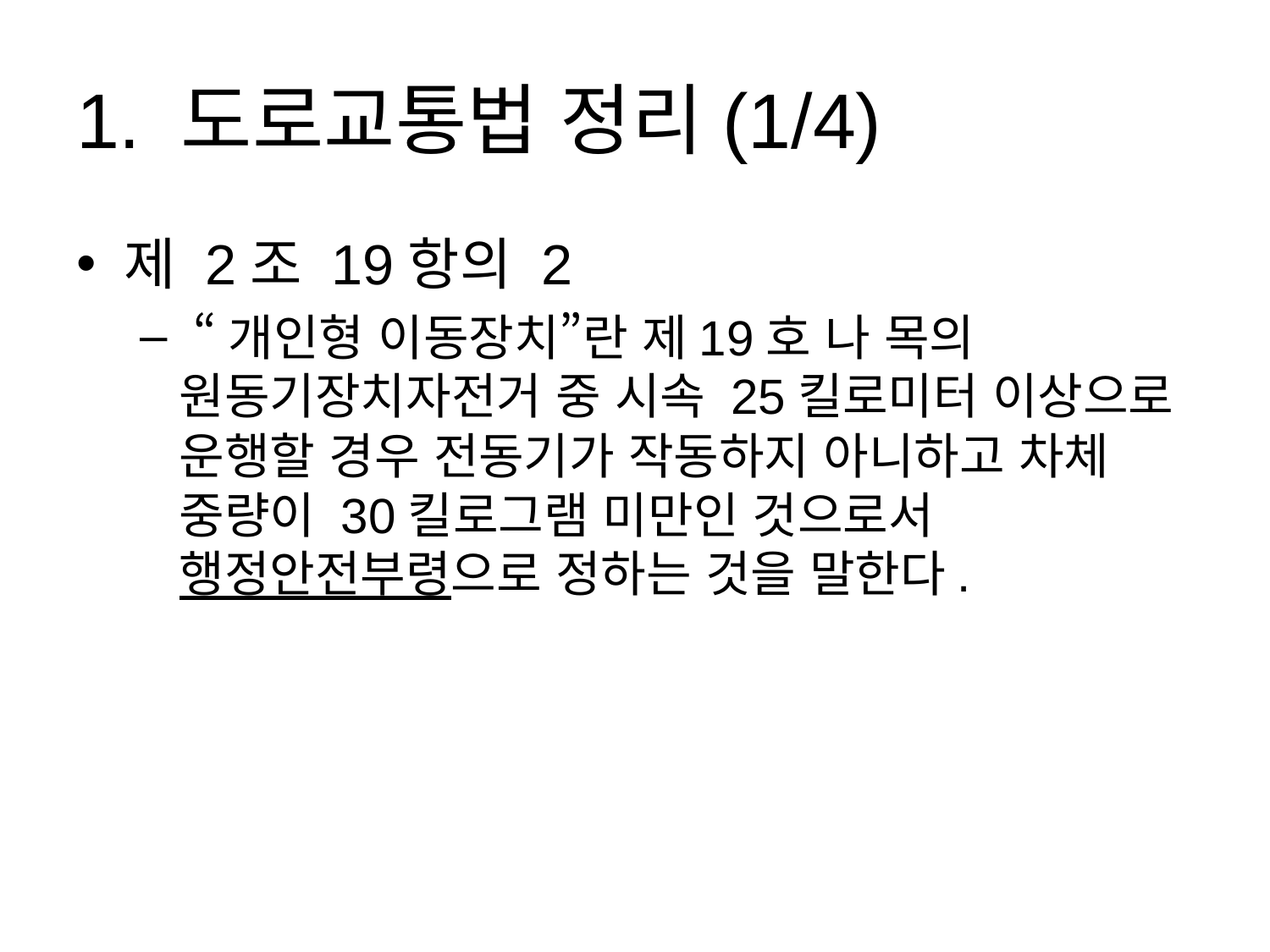

# 1. 도로교통법 정리(1/4)
제 2조 19항의 2
 “개인형 이동장치”란 제19호 나 목의 원동기장치자전거 중 시속 25킬로미터 이상으로 운행할 경우 전동기가 작동하지 아니하고 차체 중량이 30킬로그램 미만인 것으로서 행정안전부령으로 정하는 것을 말한다.